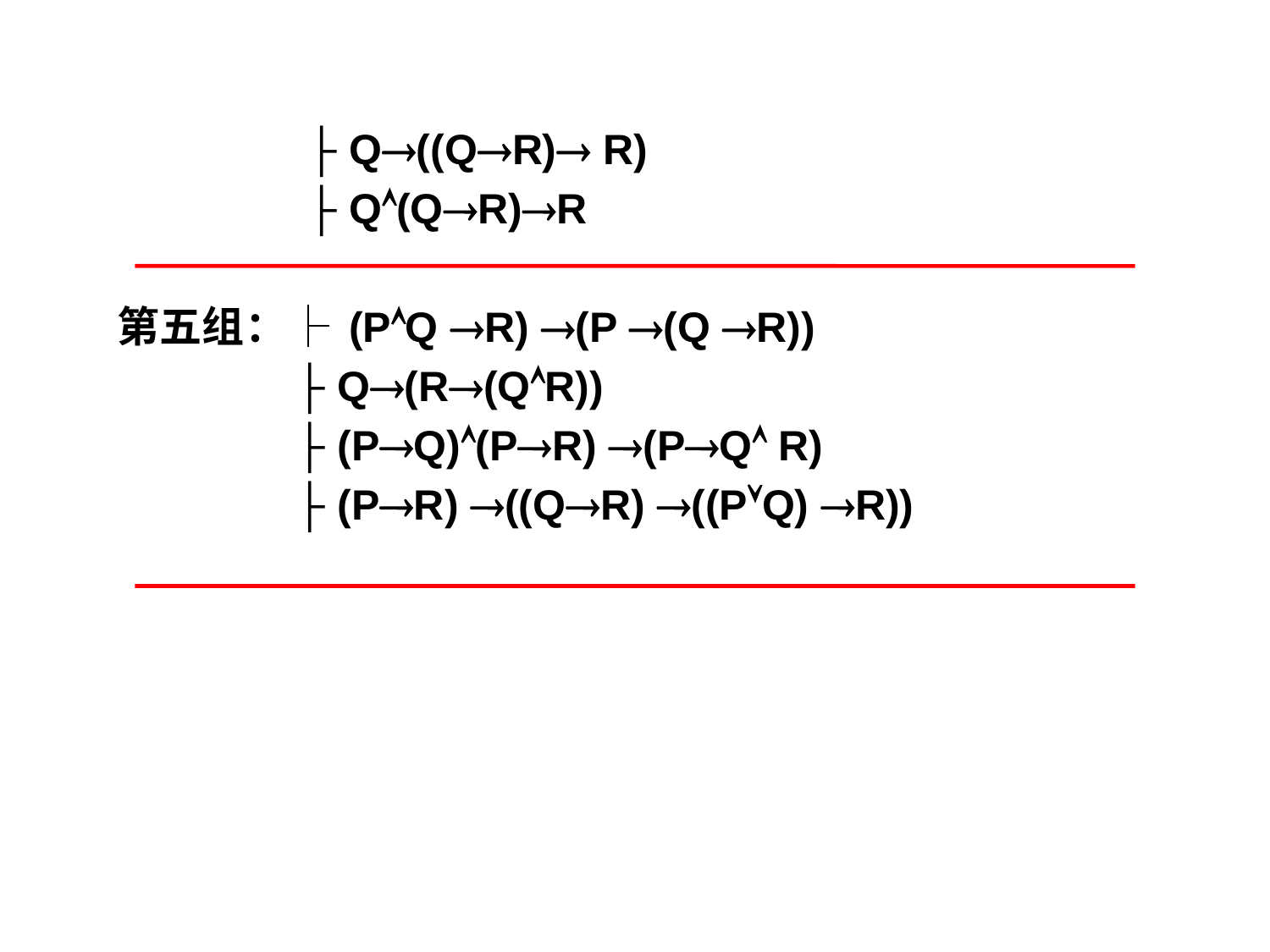

├ Q→((Q→R)→ R)
                ├ Q∧(Q→R)→R

第五组：├ (P∧Q →R) →(P →(Q →R))
               ├ Q→(R→(Q∧R))
               ├ (P→Q)∧(P→R) →(P→Q∧ R)
               ├ (P→R) →((Q→R) →((P∨Q) →R))